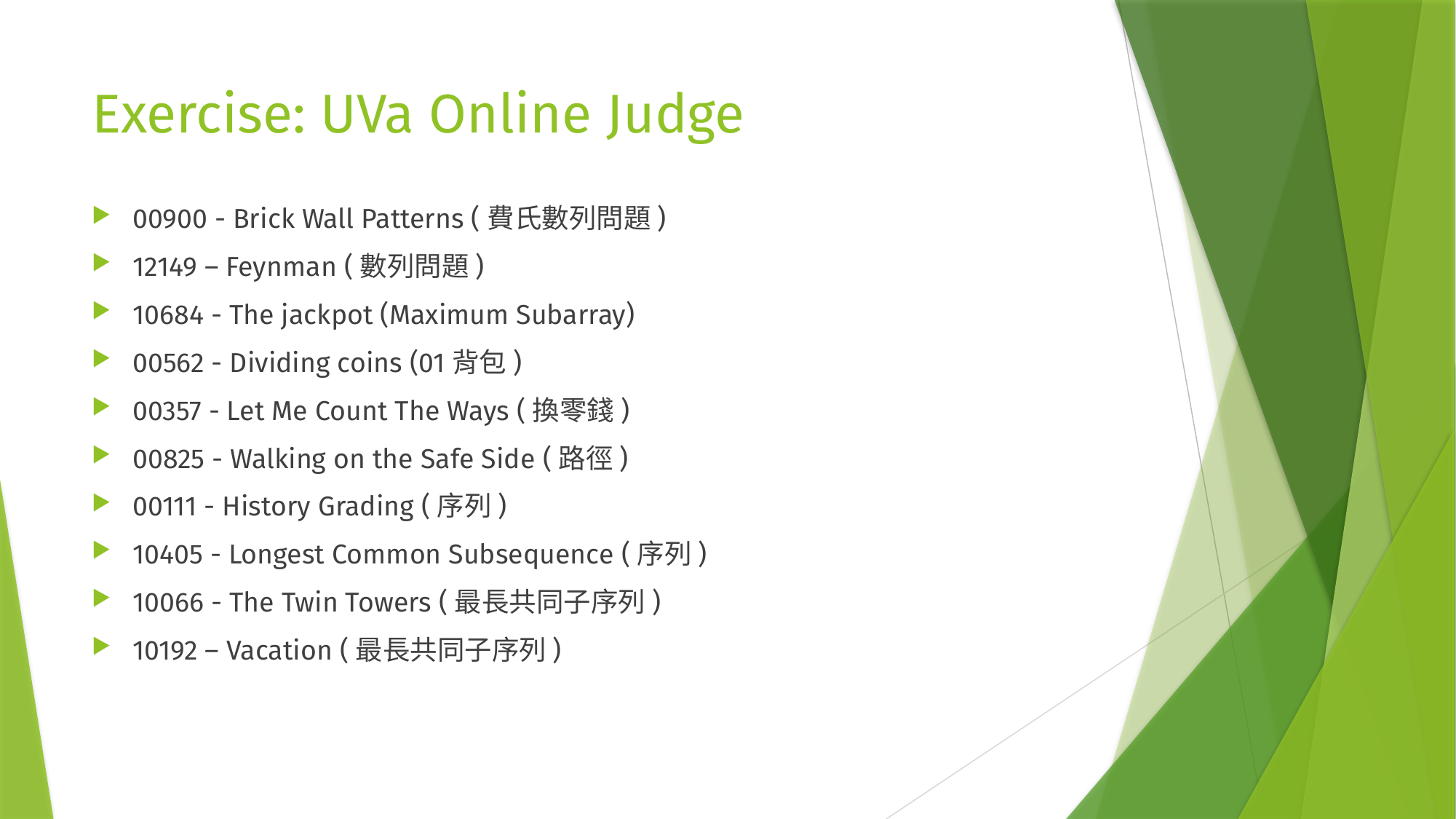

# Exercise: UVa Online Judge
00900 - Brick Wall Patterns (費氏數列問題)
12149 – Feynman (數列問題)
10684 - The jackpot (Maximum Subarray)
00562 - Dividing coins (01背包)
00357 - Let Me Count The Ways (換零錢)
00825 - Walking on the Safe Side (路徑)
00111 - History Grading (序列)
10405 - Longest Common Subsequence (序列)
10066 - The Twin Towers (最長共同子序列)
10192 – Vacation (最長共同子序列)